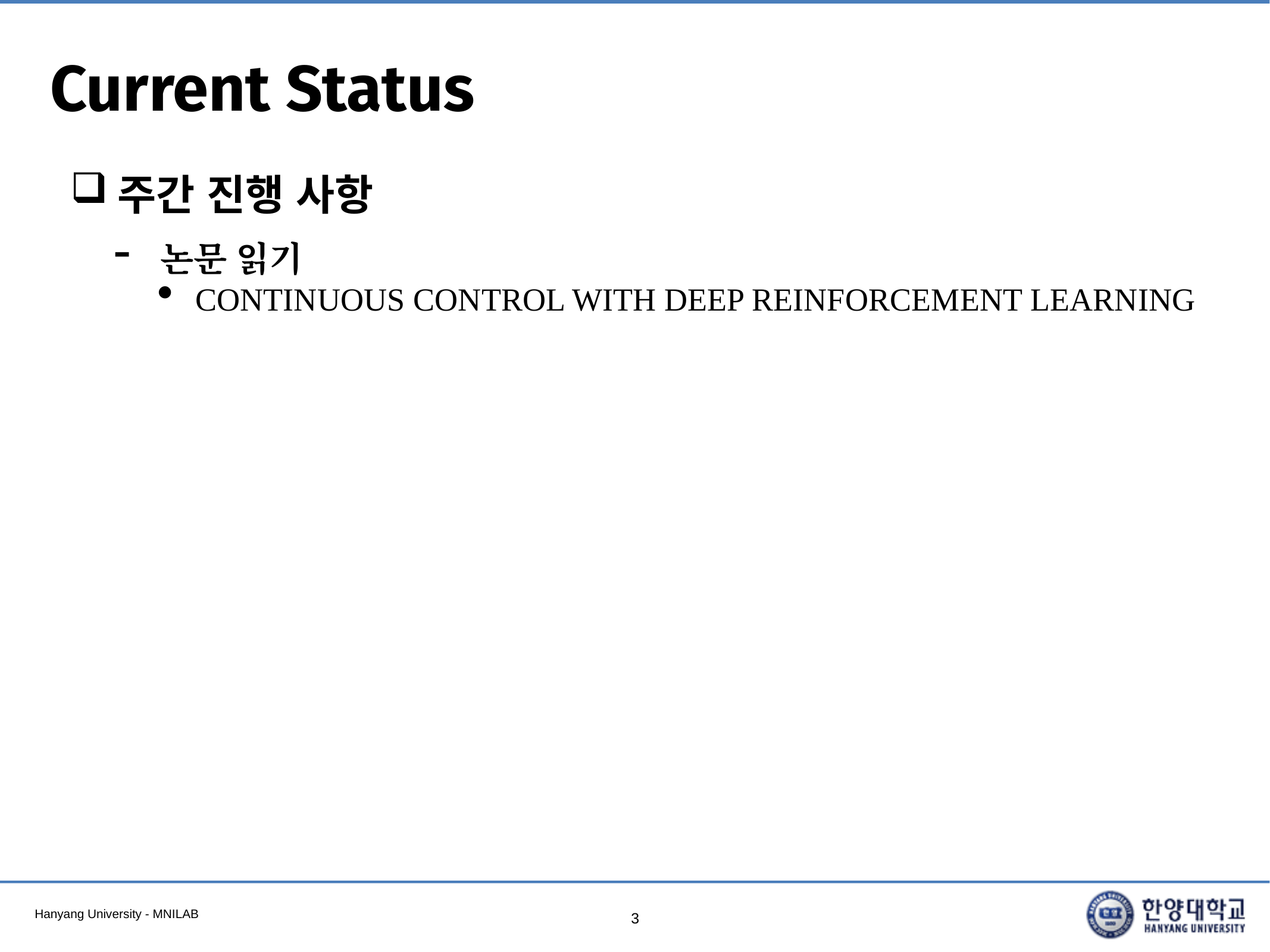

# Current Status
주간 진행 사항
논문 읽기
CONTINUOUS CONTROL WITH DEEP REINFORCEMENT LEARNING
3